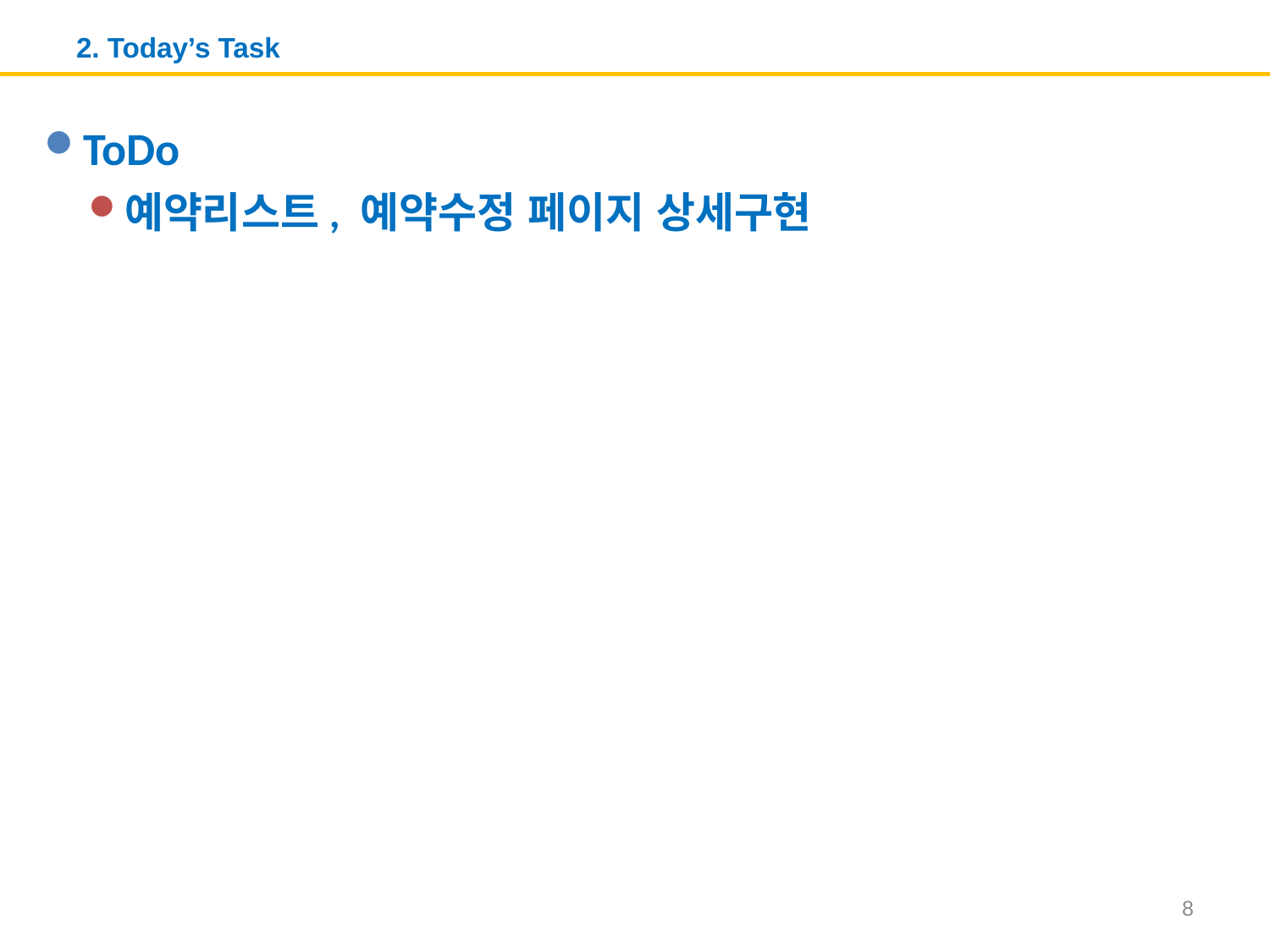

# 2. Today’s Task
ToDo
예약리스트, 예약수정 페이지 상세구현

8